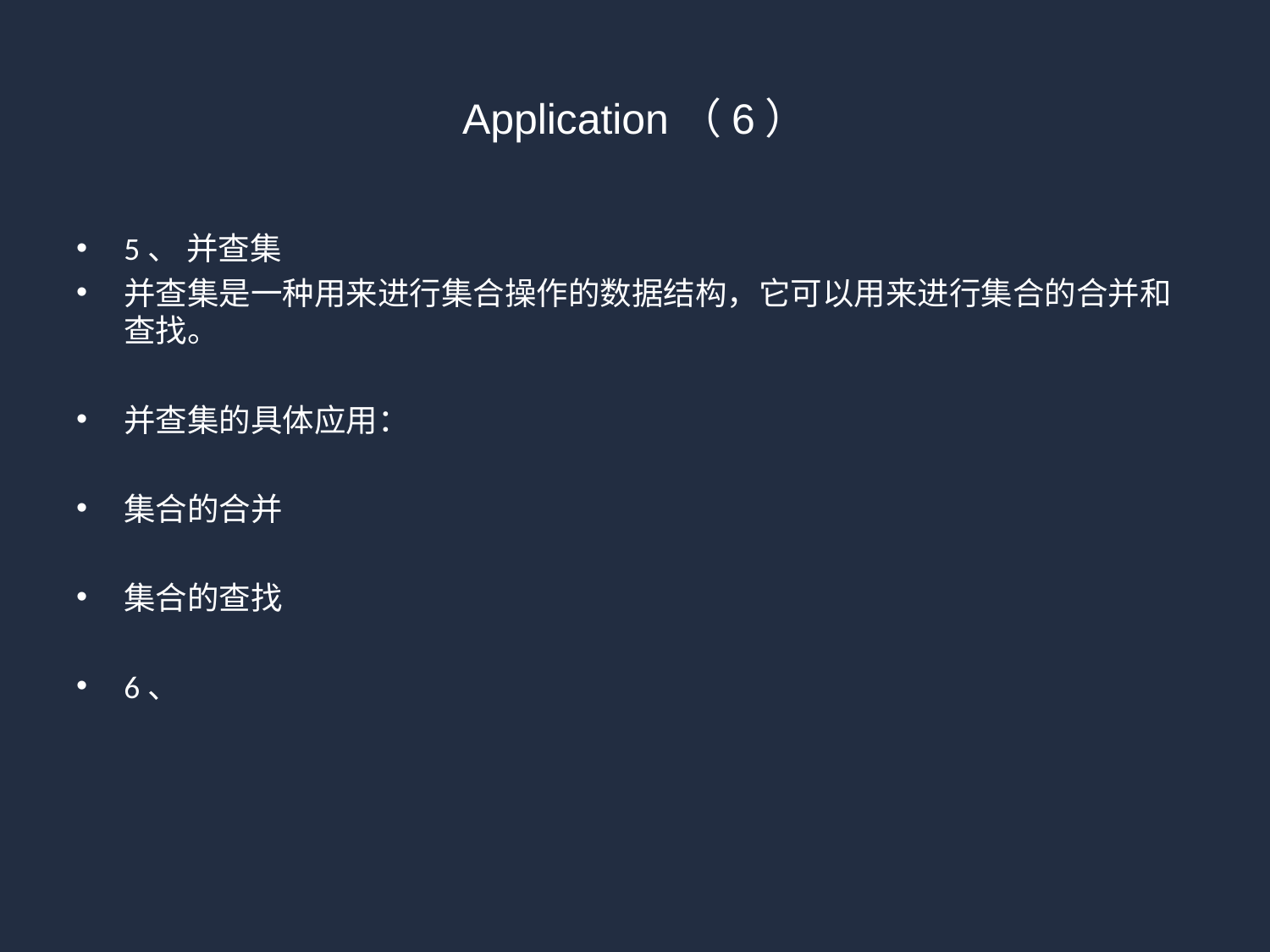

# Application（6）
5、 并查集
并查集是一种用来进行集合操作的数据结构，它可以用来进行集合的合并和查找。

并查集的具体应用：

集合的合并

集合的查找

6、